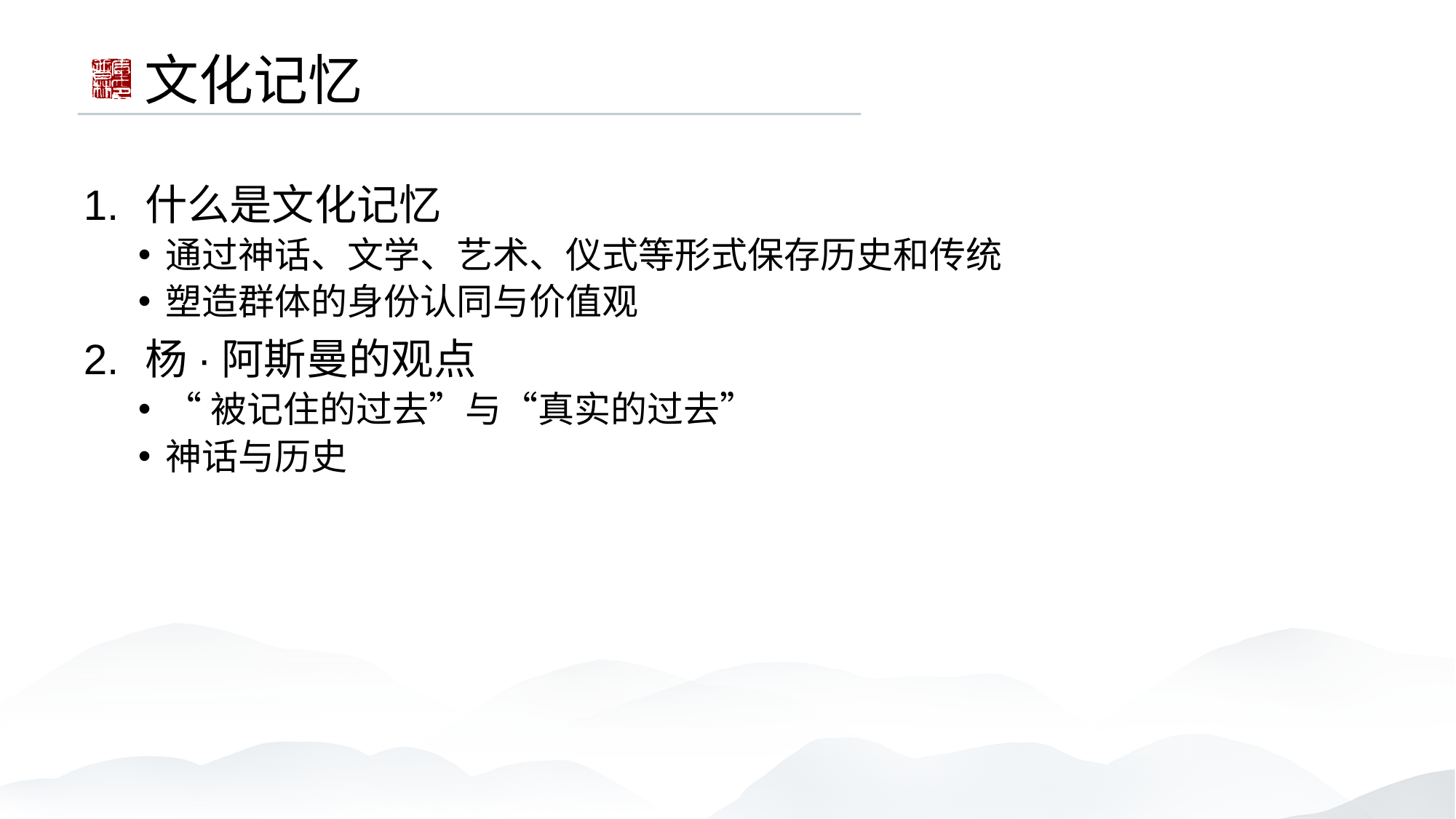

文化记忆
什么是文化记忆
通过神话、文学、艺术、仪式等形式保存历史和传统
塑造群体的身份认同与价值观
杨·阿斯曼的观点
“被记住的过去”与“真实的过去”
神话与历史